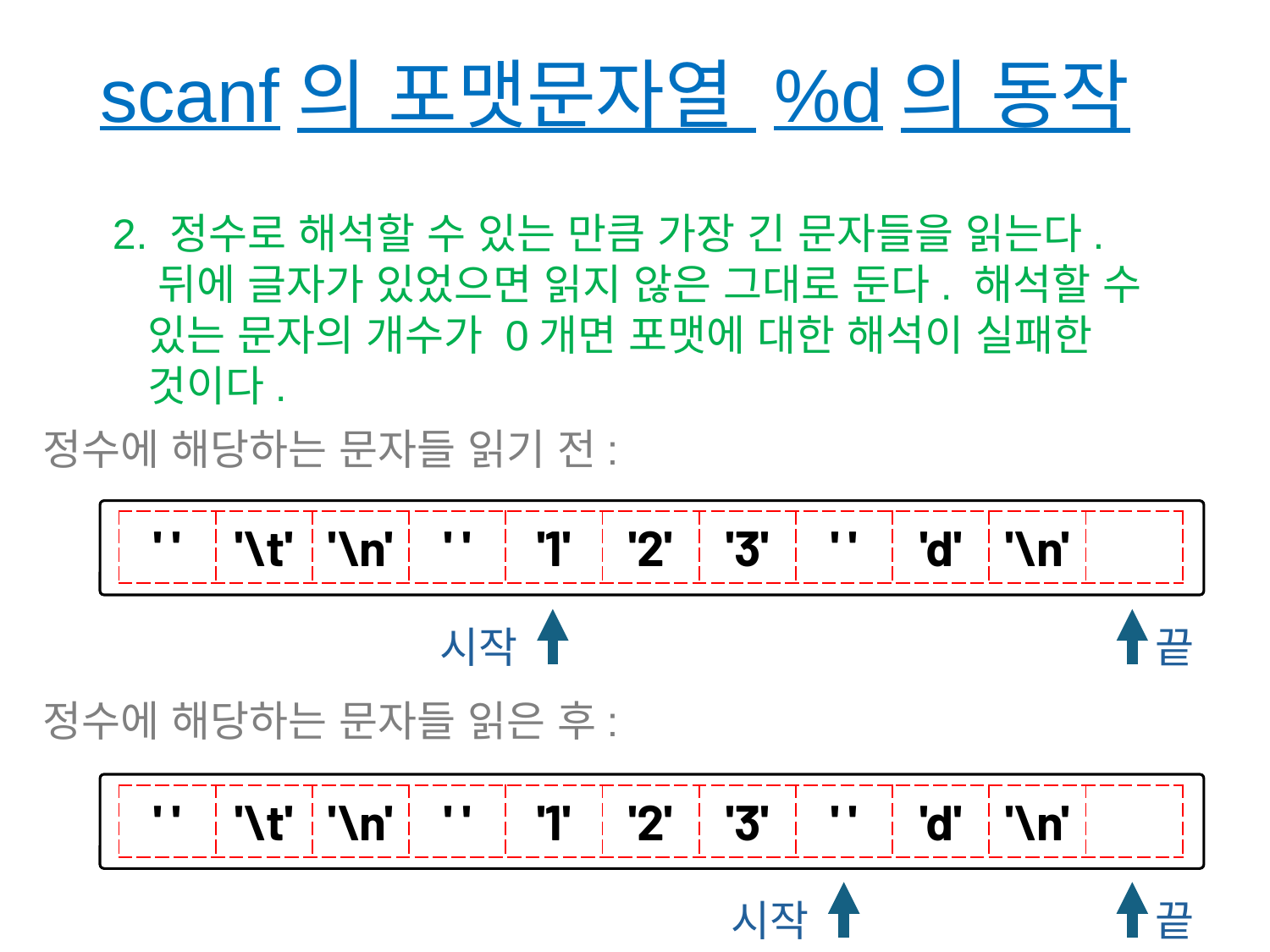

# scanf의 포맷문자열 %d의 동작
2. 정수로 해석할 수 있는 만큼 가장 긴 문자들을 읽는다.
   뒤에 글자가 있었으면 읽지 않은 그대로 둔다. 해석할 수
   있는 문자의 개수가 0개면 포맷에 대한 해석이 실패한
   것이다.
정수에 해당하는 문자들 읽기 전:

| ' ' | '\t' | '\n' | ' ' | '1' | '2' | '3' | ' ' | 'd' | '\n' |  |
| --- | --- | --- | --- | --- | --- | --- | --- | --- | --- | --- |
끝
시작
정수에 해당하는 문자들 읽은 후:

| ' ' | '\t' | '\n' | ' ' | '1' | '2' | '3' | ' ' | 'd' | '\n' |  |
| --- | --- | --- | --- | --- | --- | --- | --- | --- | --- | --- |
끝
시작